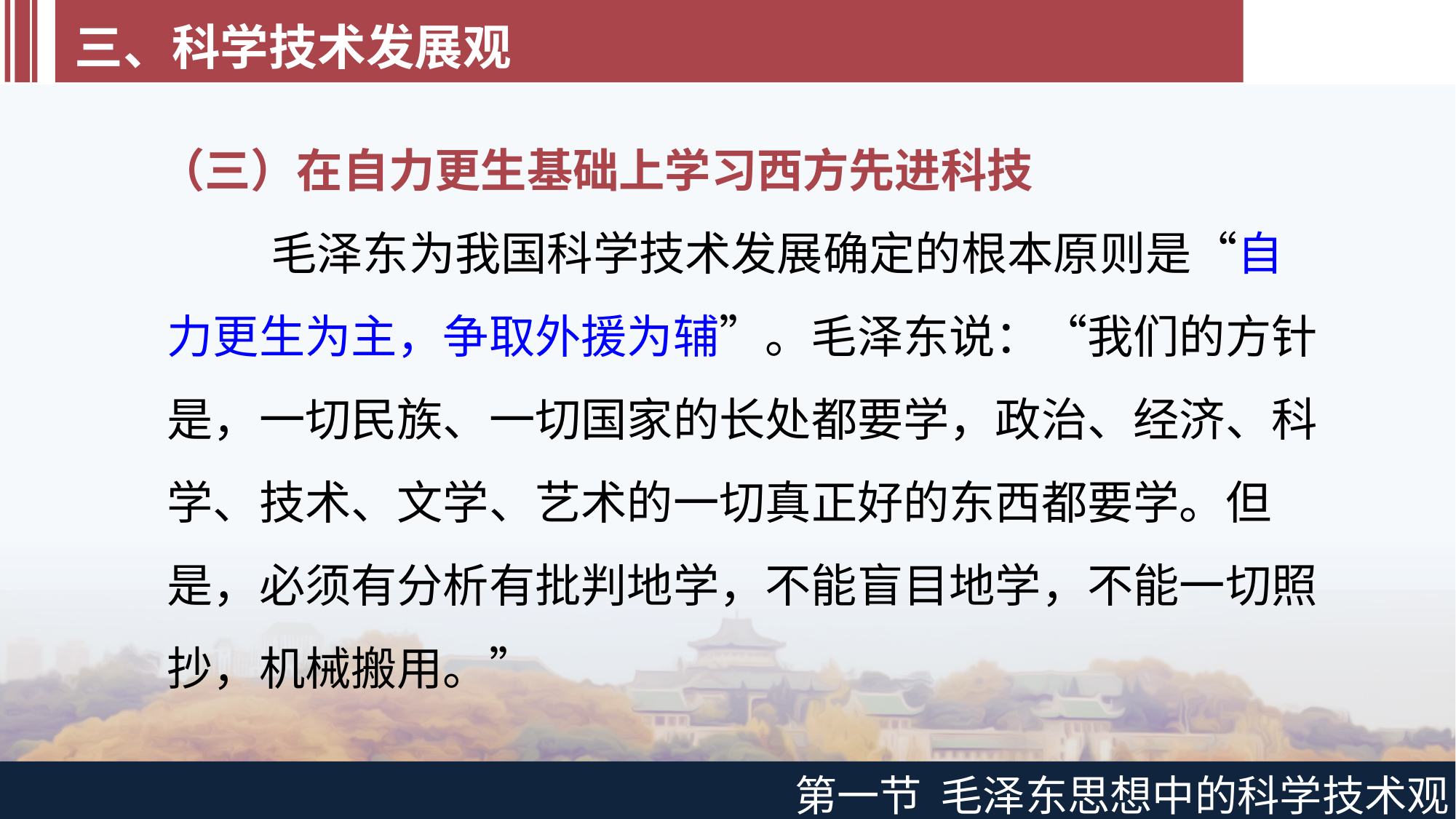

三、科学技术发展观
（三）在自力更生基础上学习西方先进科技
毛泽东为我国科学技术发展确定的根本原则是“自力更生为主，争取外援为辅”。毛泽东说：“我们的方针是，一切民族、一切国家的长处都要学，政治、经济、科学、技术、文学、艺术的一切真正好的东西都要学。但是，必须有分析有批判地学，不能盲目地学，不能一切照抄，机械搬用。”
第一节  毛泽东思想中的科学技术观